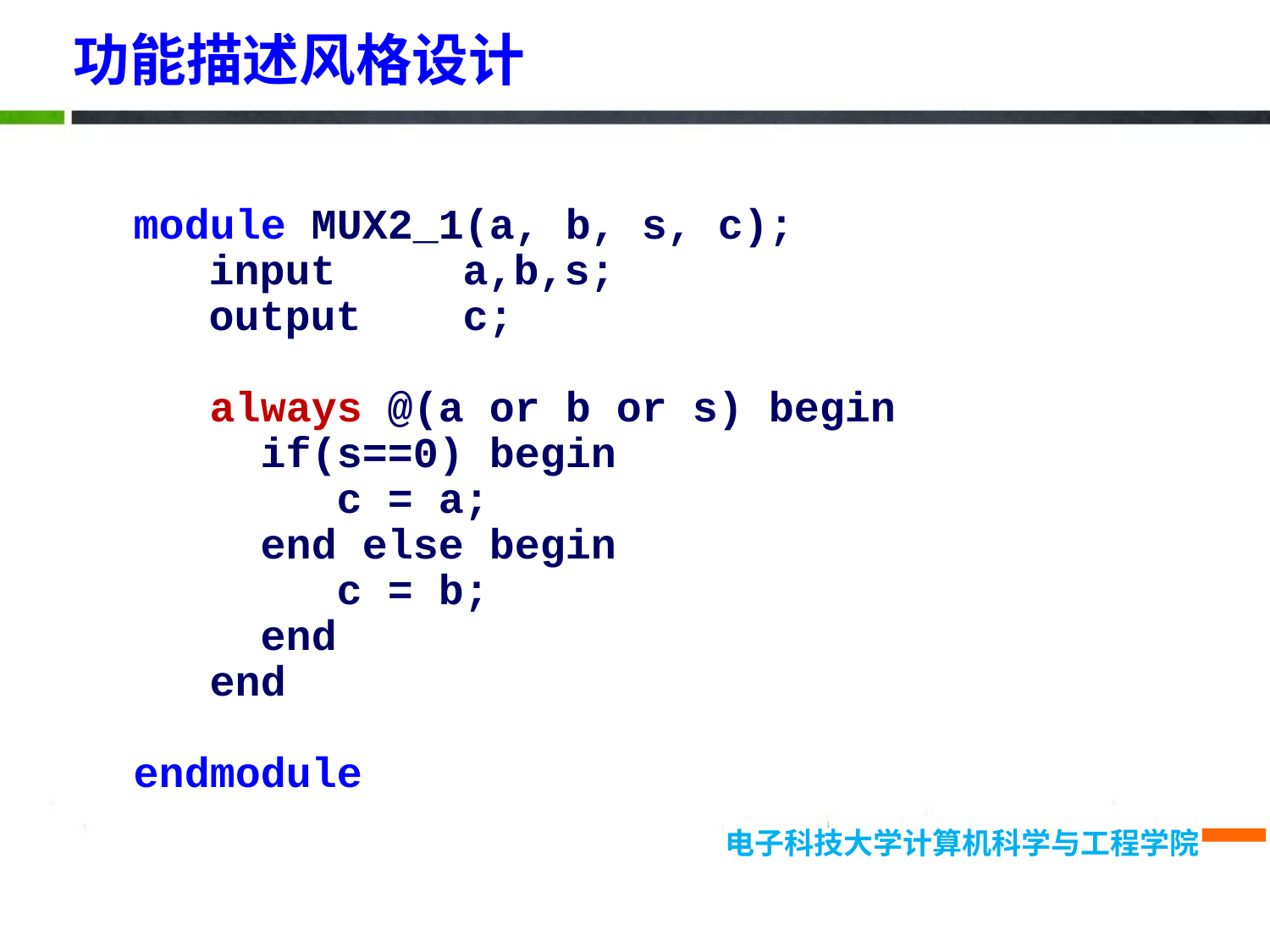

# 功能描述风格设计
module MUX2_1(a, b, s, c);
	input	a,b,s;
	output	c;

   always @(a or b or s) begin
     if(s==0) begin
        c = a;
     end else begin
        c = b;
     end
   end

endmodule